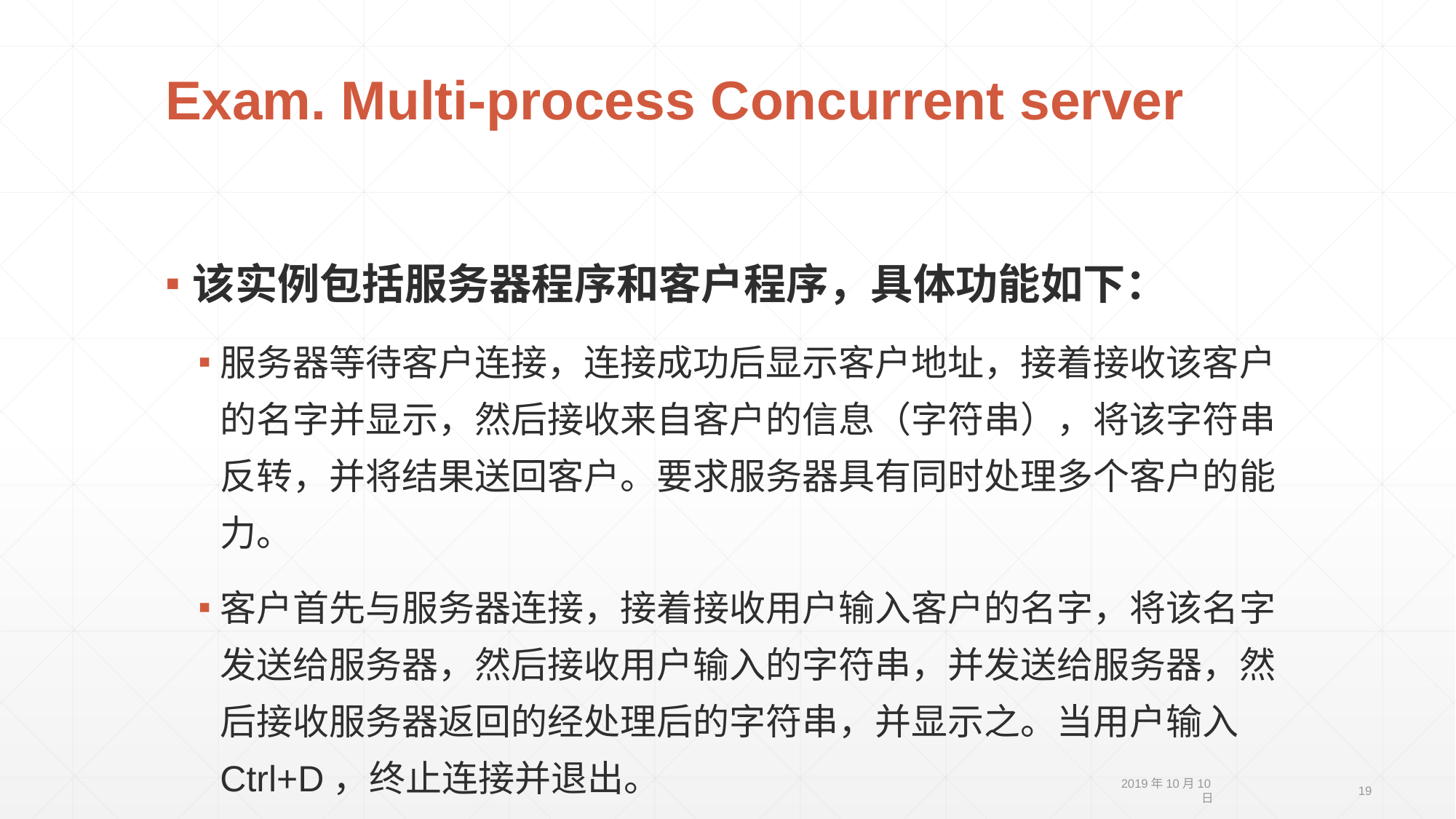

# Exam. Multi-process Concurrent server
该实例包括服务器程序和客户程序，具体功能如下：
服务器等待客户连接，连接成功后显示客户地址，接着接收该客户的名字并显示，然后接收来自客户的信息（字符串），将该字符串反转，并将结果送回客户。要求服务器具有同时处理多个客户的能力。
客户首先与服务器连接，接着接收用户输入客户的名字，将该名字发送给服务器，然后接收用户输入的字符串，并发送给服务器，然后接收服务器返回的经处理后的字符串，并显示之。当用户输入Ctrl+D，终止连接并退出。
2019年10月10日
19